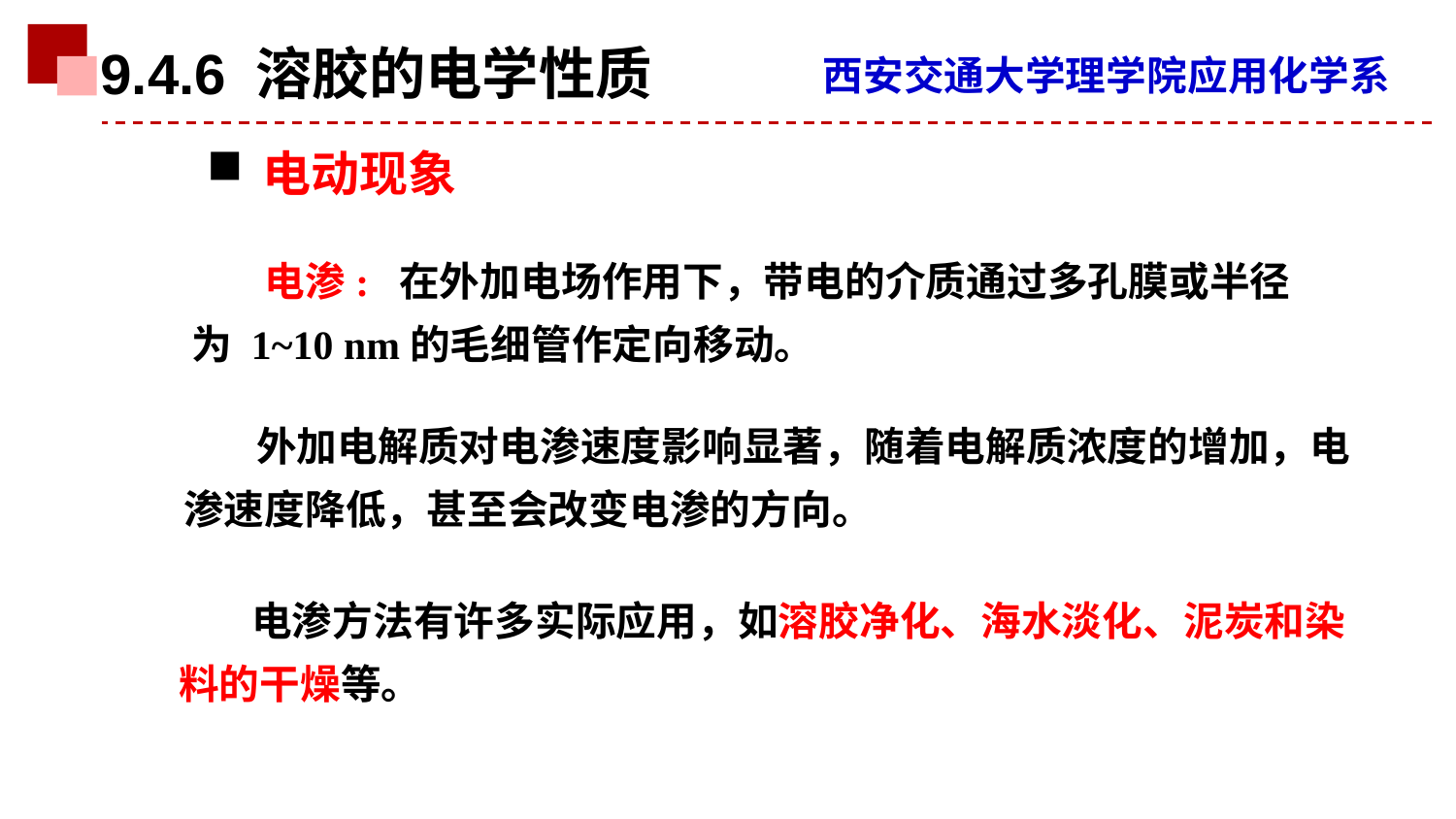

9.4.6 溶胶的电学性质
电动现象
电渗:  在外加电场作用下，带电的介质通过多孔膜或半径为 1~10 nm的毛细管作定向移动。
外加电解质对电渗速度影响显著，随着电解质浓度的增加，电渗速度降低，甚至会改变电渗的方向。
电渗方法有许多实际应用，如溶胶净化、海水淡化、泥炭和染料的干燥等。